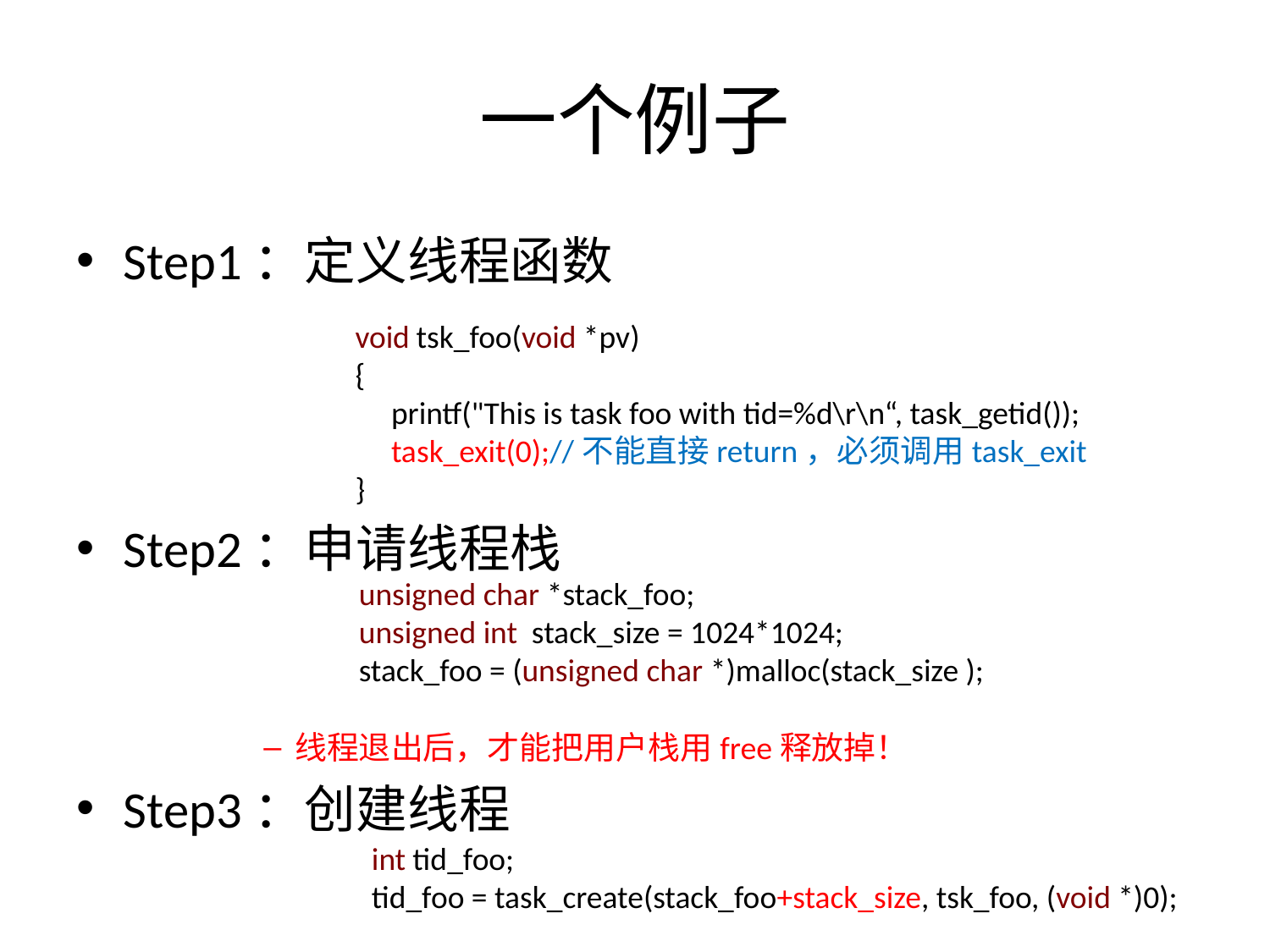

# 一个例子
Step1：定义线程函数

Step2：申请线程栈

线程退出后，才能把用户栈用free释放掉！
Step3：创建线程
void tsk_foo(void *pv)
{
     printf("This is task foo with tid=%d\r\n“, task_getid());
     task_exit(0);//不能直接return，必须调用task_exit
}
unsigned char *stack_foo;
unsigned int  stack_size = 1024*1024;
stack_foo = (unsigned char *)malloc(stack_size );
int tid_foo;
tid_foo = task_create(stack_foo+stack_size, tsk_foo, (void *)0);